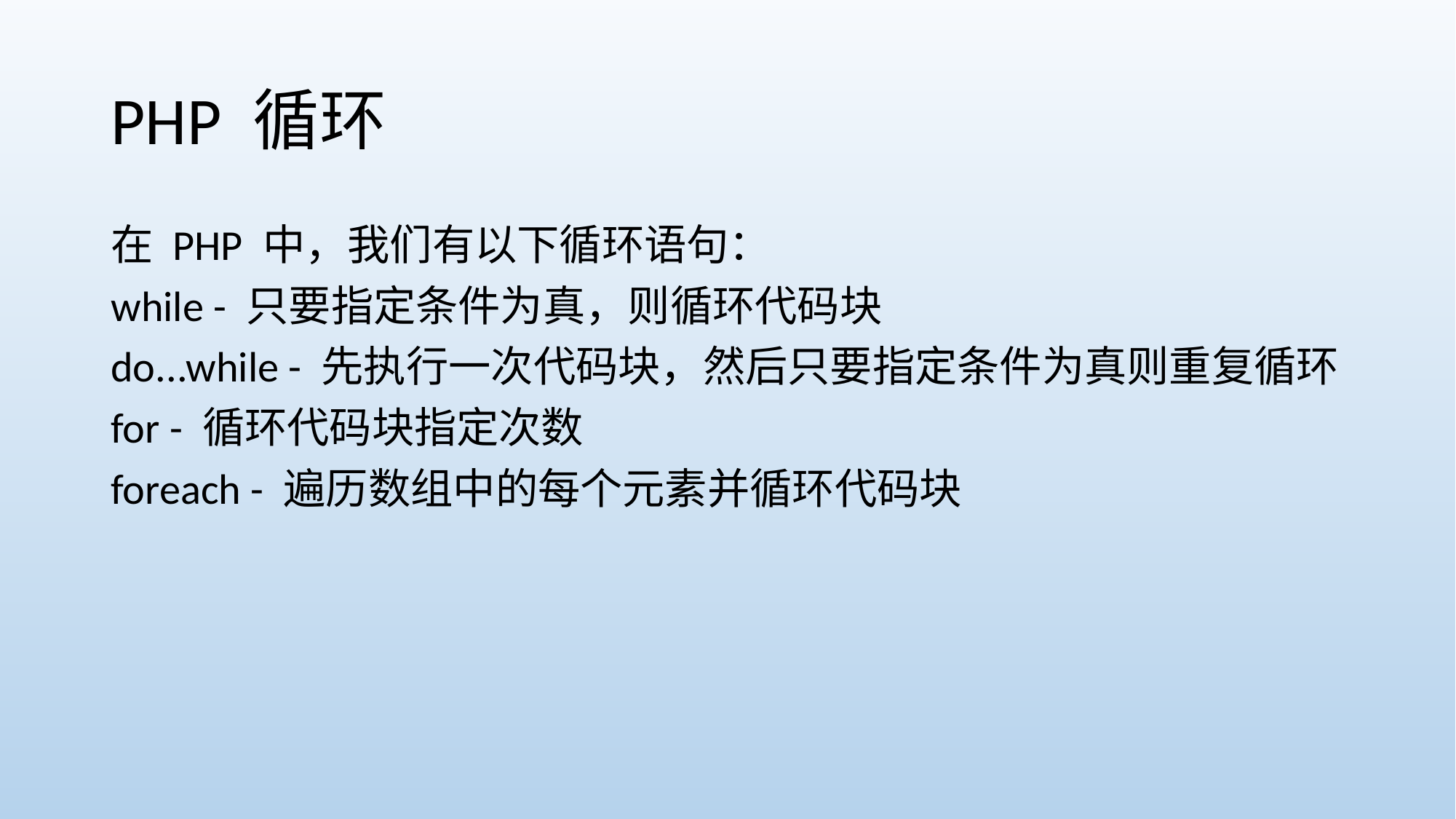

# PHP 循环
在 PHP 中，我们有以下循环语句：
while - 只要指定条件为真，则循环代码块
do...while - 先执行一次代码块，然后只要指定条件为真则重复循环
for - 循环代码块指定次数
foreach - 遍历数组中的每个元素并循环代码块